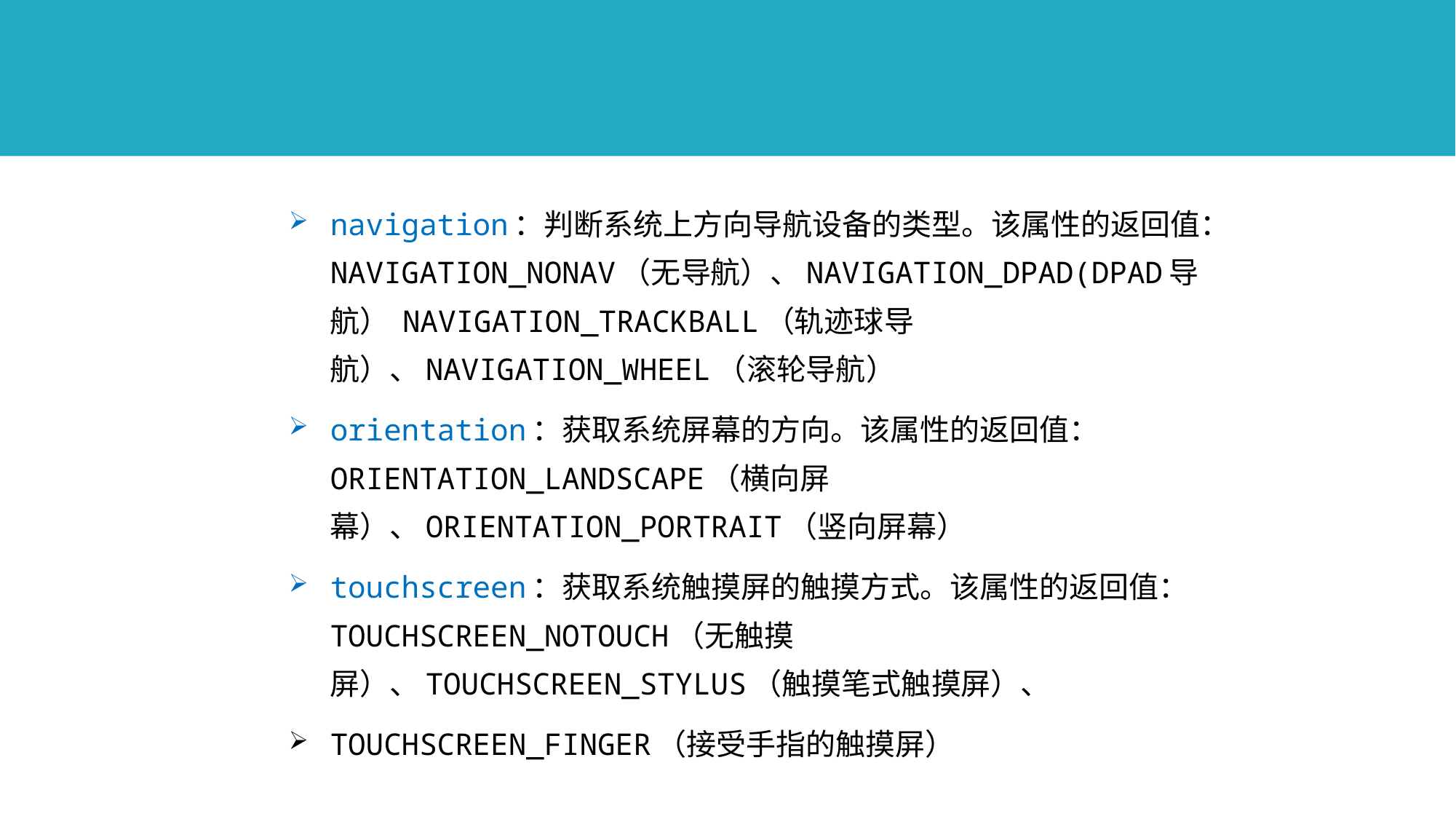

#
navigation：判断系统上方向导航设备的类型。该属性的返回值：NAVIGATION_NONAV（无导航）、NAVIGATION_DPAD(DPAD导航） NAVIGATION_TRACKBALL（轨迹球导航）、NAVIGATION_WHEEL（滚轮导航）
orientation：获取系统屏幕的方向。该属性的返回值：ORIENTATION_LANDSCAPE（横向屏幕）、ORIENTATION_PORTRAIT（竖向屏幕）
touchscreen：获取系统触摸屏的触摸方式。该属性的返回值：TOUCHSCREEN_NOTOUCH（无触摸屏）、TOUCHSCREEN_STYLUS（触摸笔式触摸屏）、
TOUCHSCREEN_FINGER（接受手指的触摸屏）